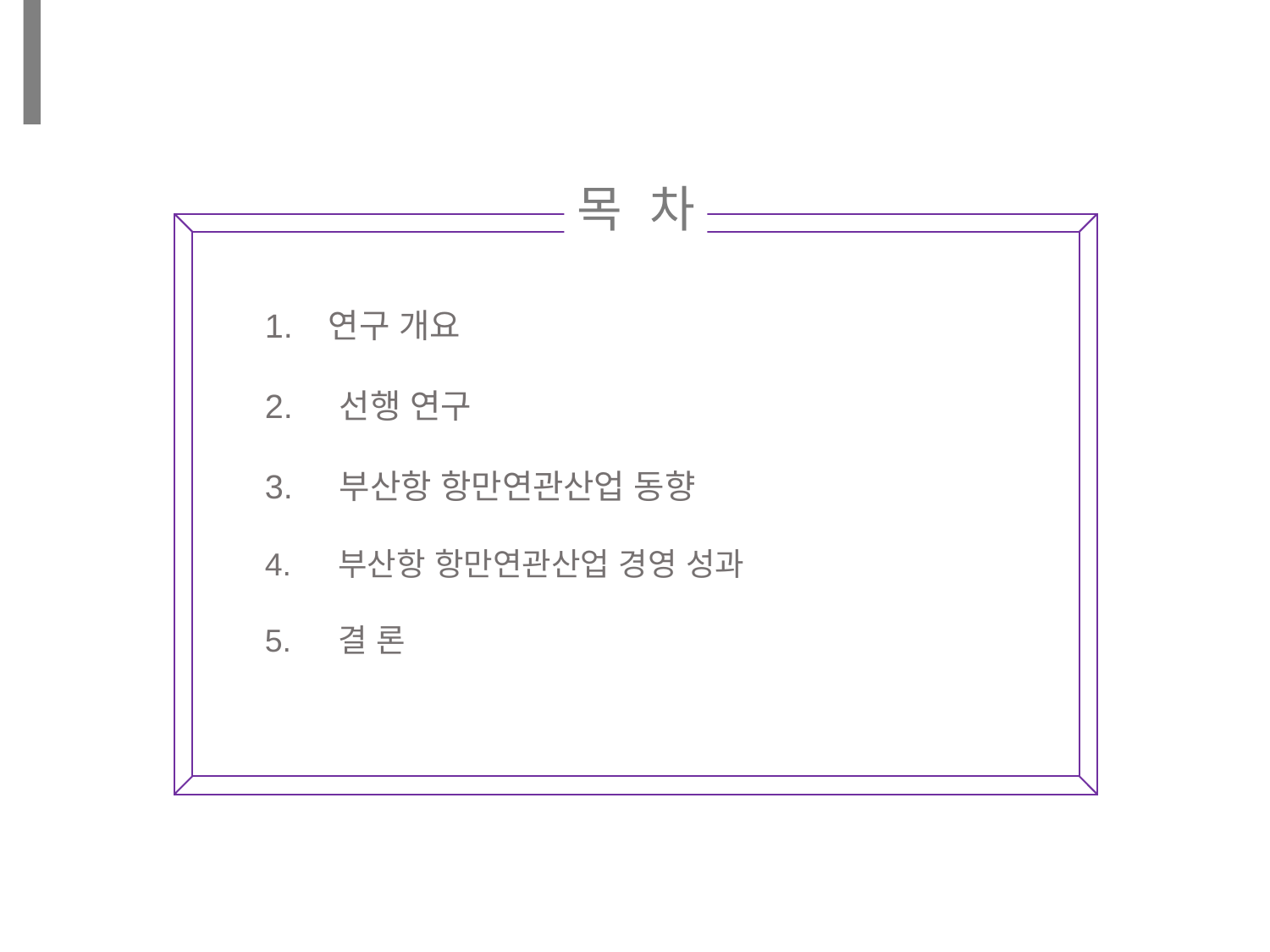

목  차

연구 개요
  선행 연구
  부산항 항만연관산업 동향
  부산항 항만연관산업 경영 성과
  결 론